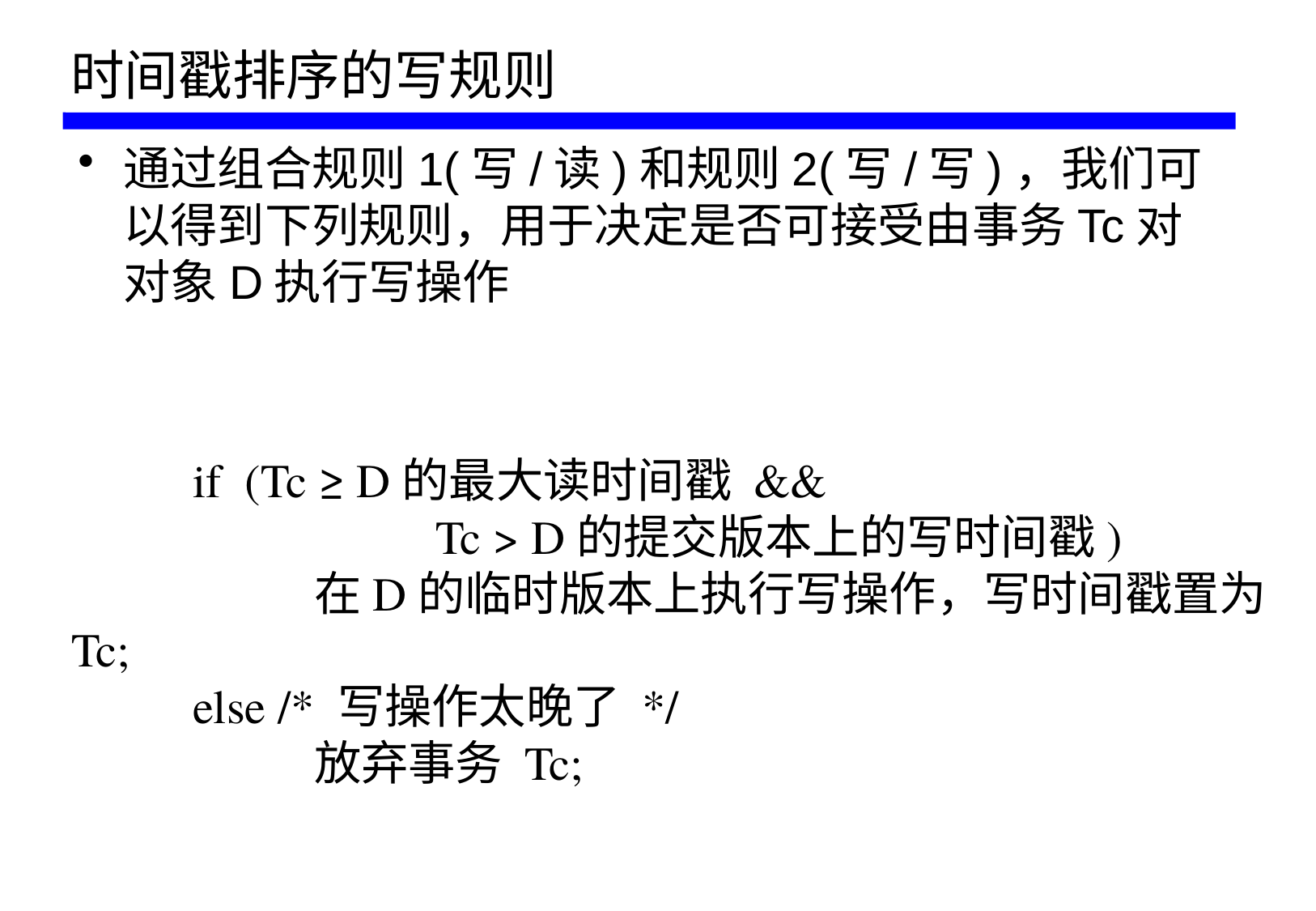

# 时间戳排序的写规则
通过组合规则1(写/读)和规则2(写/写)，我们可以得到下列规则，用于决定是否可接受由事务Tc对对象D执行写操作

	if  (Tc ≥ D的最大读时间戳 &&
			Tc > D的提交版本上的写时间戳)
		在D的临时版本上执行写操作，写时间戳置为Tc;
	else /* 写操作太晚了 */
		放弃事务 Tc;